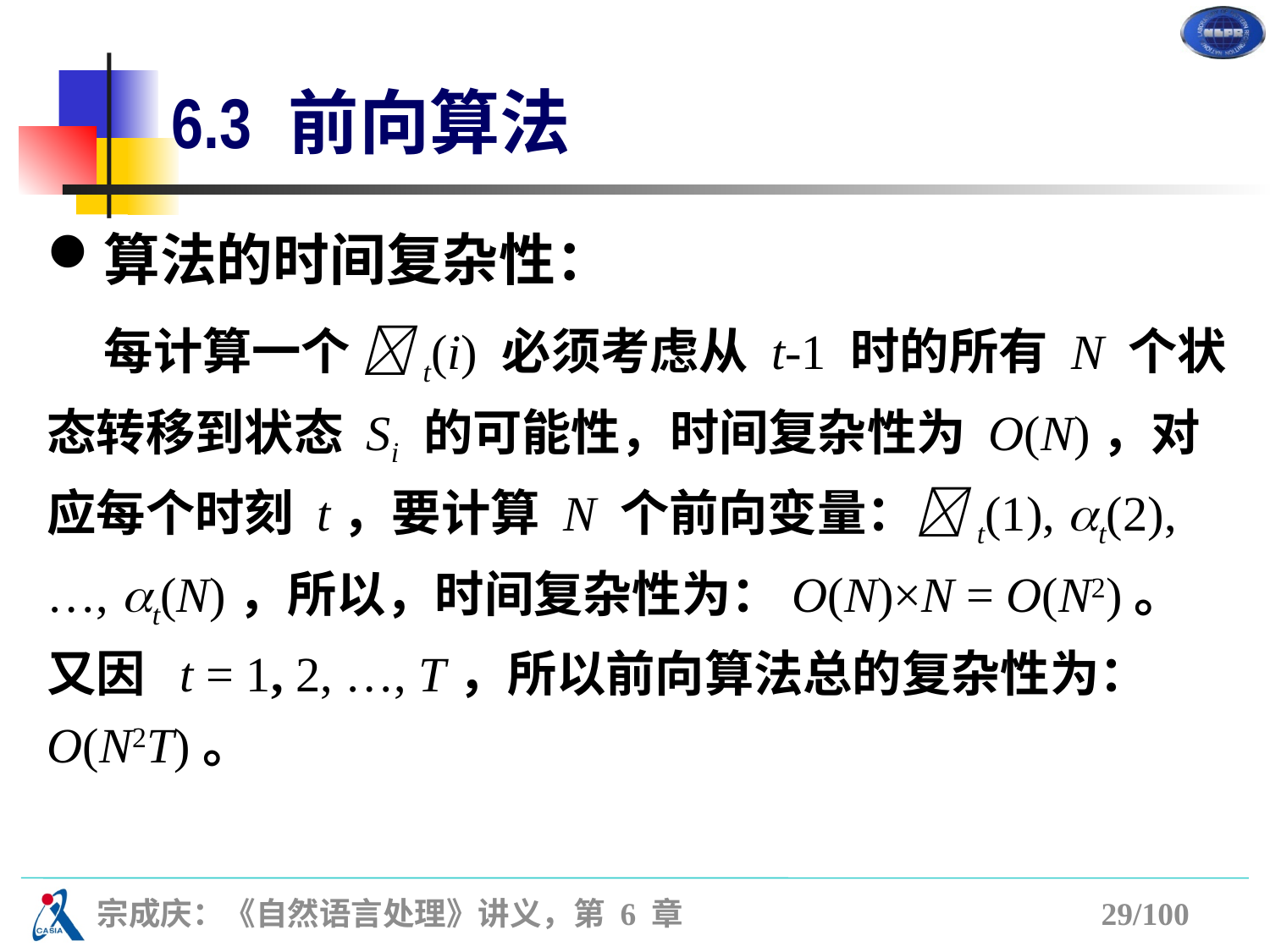

# 6.3 前向算法
算法的时间复杂性：
    每计算一个 αt(i) 必须考虑从 t-1 时的所有 N 个状态转移到状态 Si 的可能性，时间复杂性为 O(N)，对应每个时刻 t，要计算 N 个前向变量：αt(1), αt(2), …, αt(N)，所以，时间复杂性为：O(N)×N = O(N2)。 又因  t = 1, 2, …, T，所以前向算法总的复杂性为：O(N2T)。